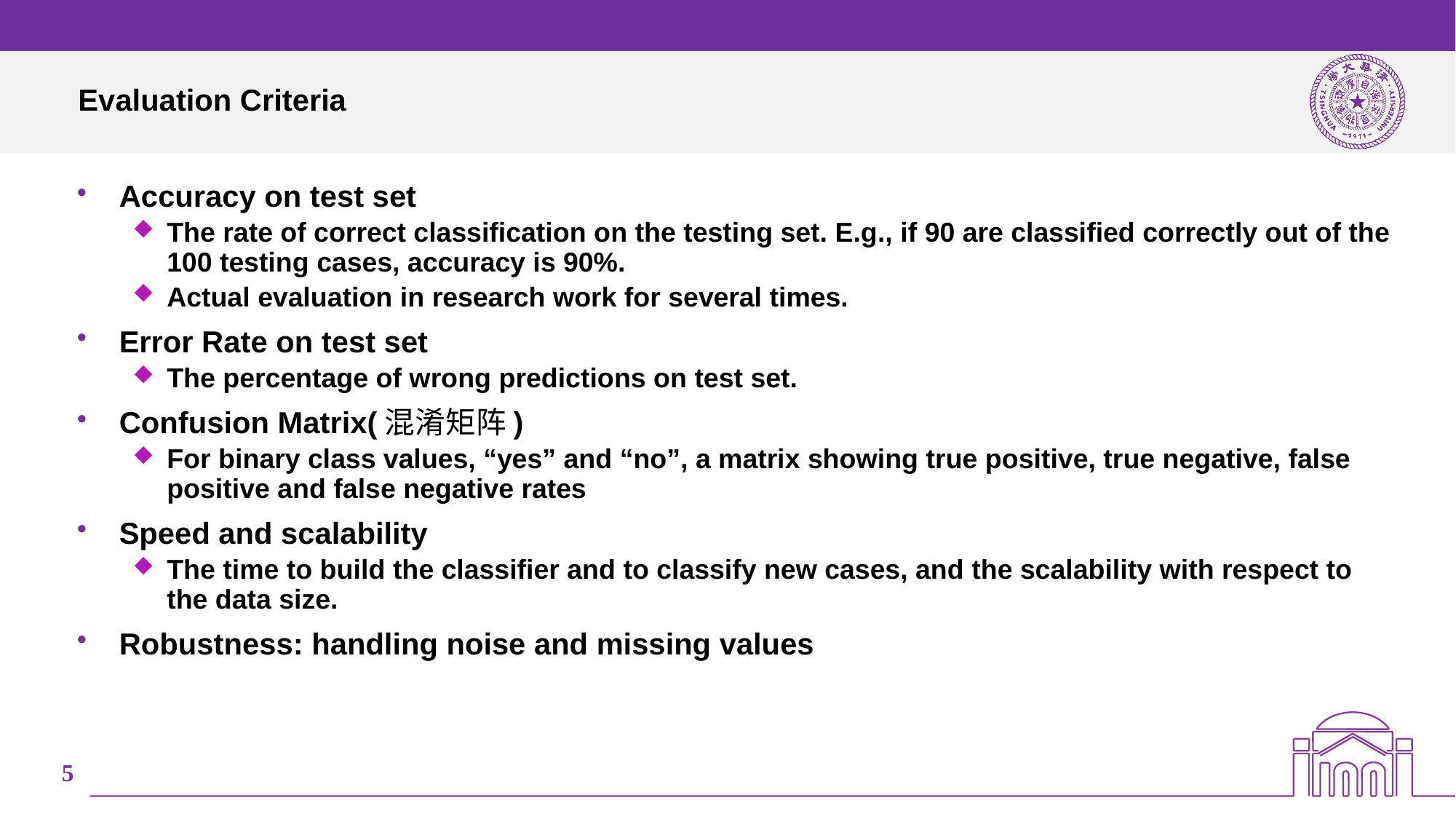

# Evaluation Criteria
Accuracy on test set
The rate of correct classification on the testing set. E.g., if 90 are classified correctly out of the 100 testing cases, accuracy is 90%.
Actual evaluation in research work for several times.
Error Rate on test set
The percentage of wrong predictions on test set.
Confusion Matrix(混淆矩阵)
For binary class values, “yes” and “no”, a matrix showing true positive, true negative, false positive and false negative rates
Speed and scalability
The time to build the classifier and to classify new cases, and the scalability with respect to the data size.
Robustness: handling noise and missing values